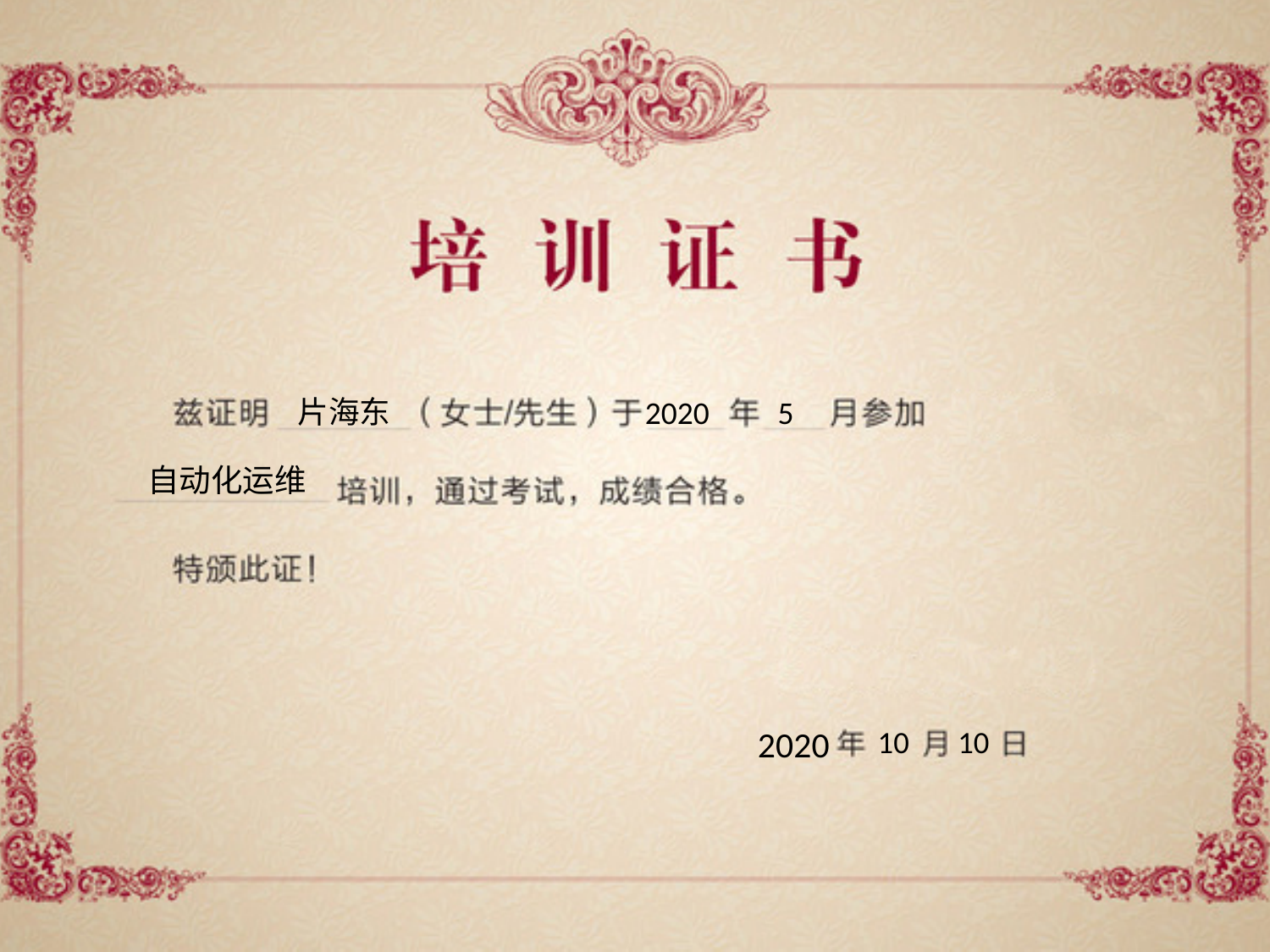

片海东
2020
5
自动化运维
2020
10
10